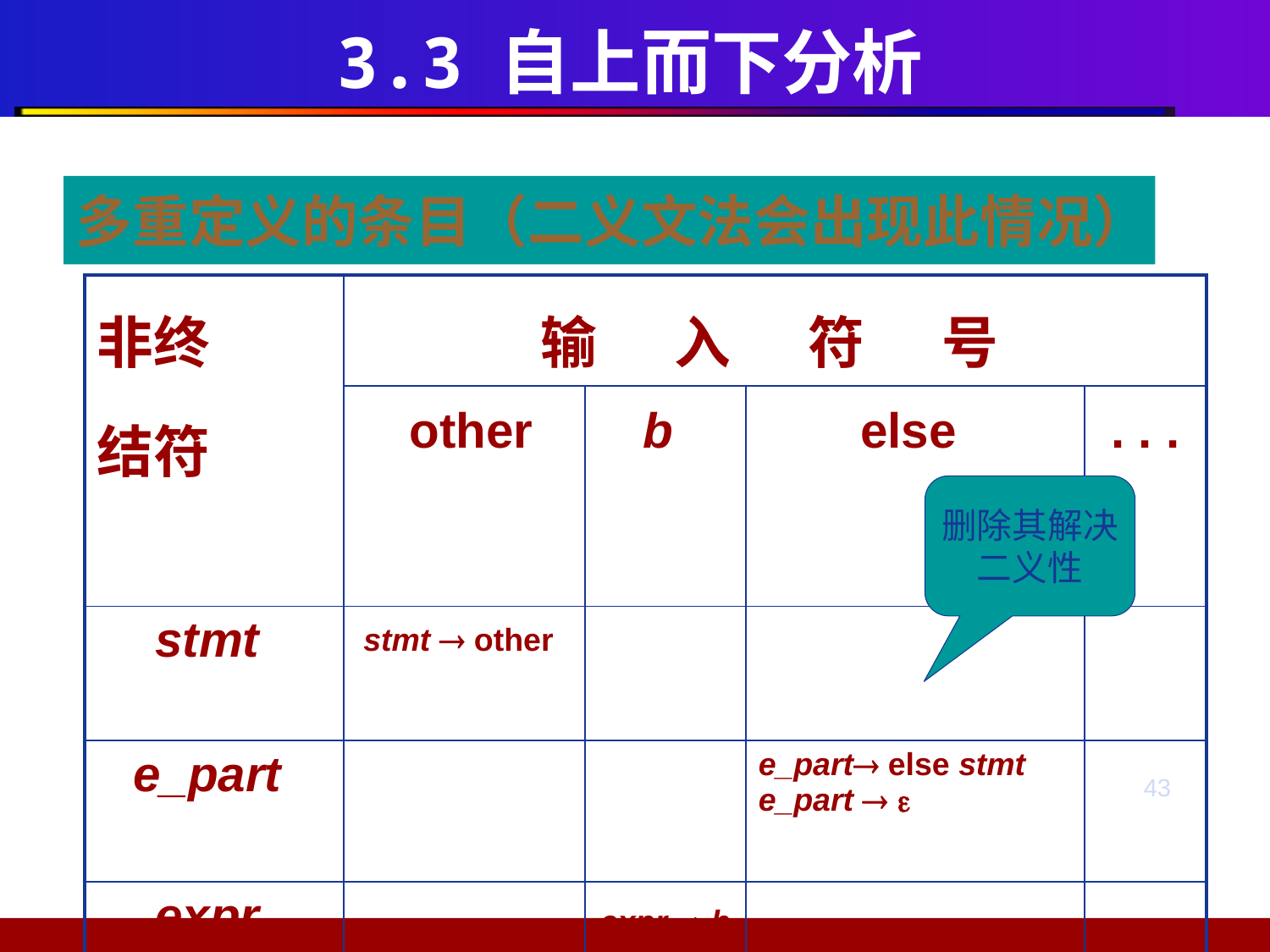

# 3.3 自上而下分析
多重定义的条目（二义文法会出现此情况）

| 非终 结符 | 输 入 符 号 |  |  |  |
| --- | --- | --- | --- | --- |
|  | other | b | else | . . . |
| stmt | stmt → other |  |  |  |
| e\_part |  |  | e\_part→ else stmt e\_part → ε |  |
| expr |  | expr → b |  |  |
删除其解决二义性
43